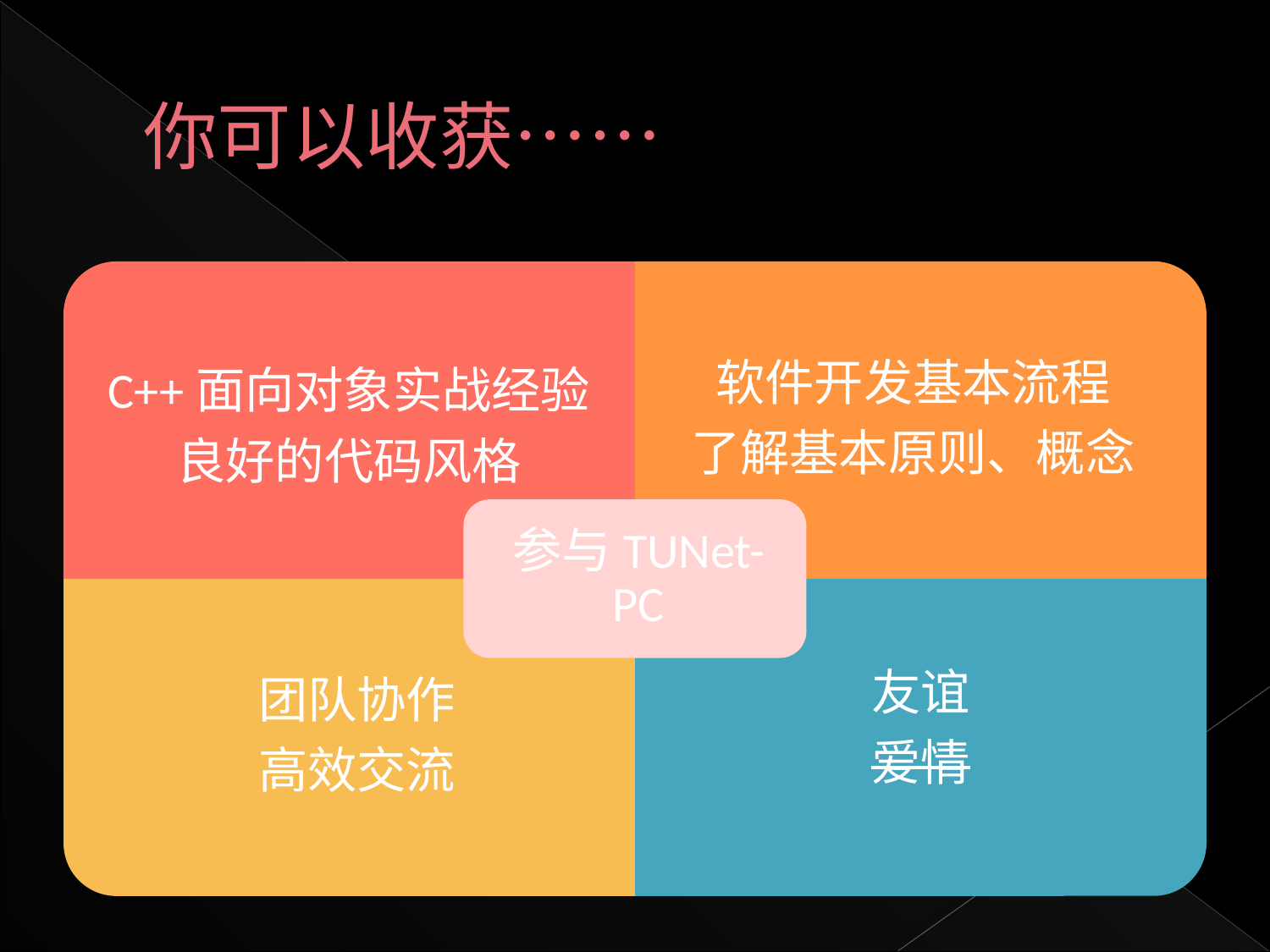

# 你可以收获……
C++面向对象实战经验
良好的代码风格
软件开发基本流程
了解基本原则、概念
团队协作
高效交流
友谊
爱情
参与TUNet-PC